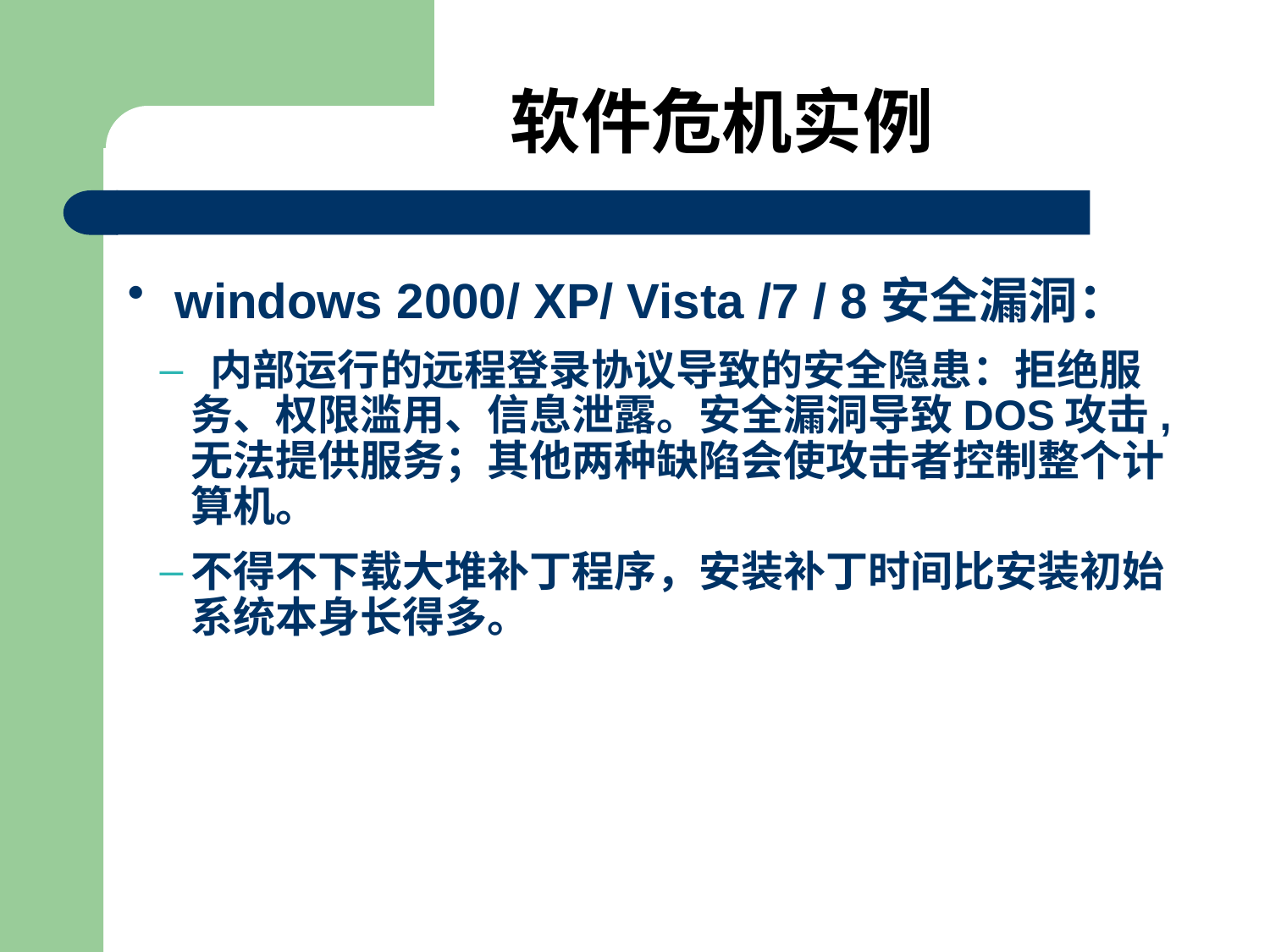

# 软件危机实例

windows 2000/ XP/ Vista /7 / 8安全漏洞：
 内部运行的远程登录协议导致的安全隐患：拒绝服务、权限滥用、信息泄露。安全漏洞导致DOS攻击,无法提供服务；其他两种缺陷会使攻击者控制整个计算机。
不得不下载大堆补丁程序，安装补丁时间比安装初始系统本身长得多。
22